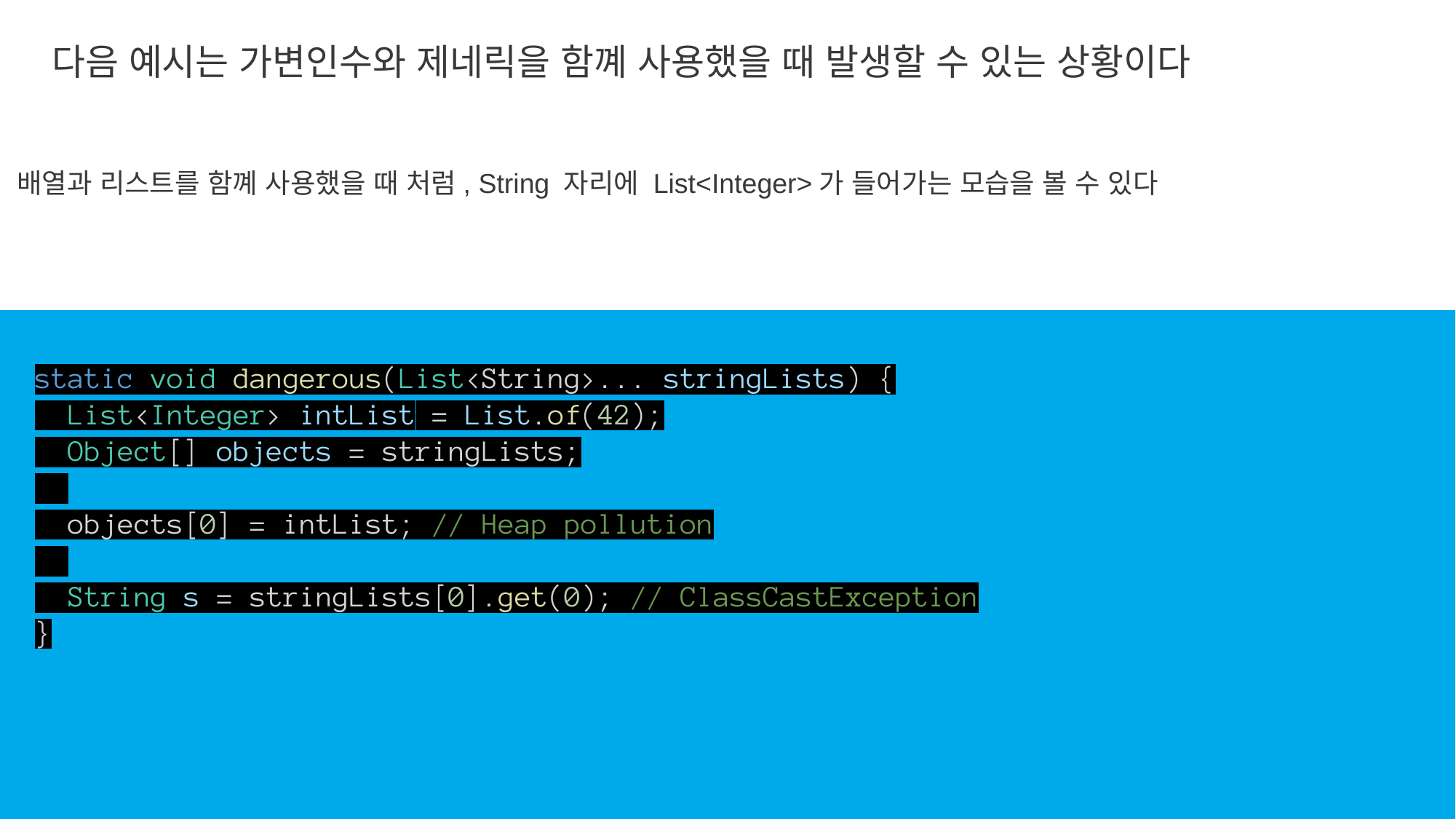

다음 예시는 가변인수와 제네릭을 함꼐 사용했을 때 발생할 수 있는 상황이다
배열과 리스트를 함꼐 사용했을 때 처럼, String 자리에 List<Integer>가 들어가는 모습을 볼 수 있다

static void dangerous(List<String>... stringLists) {
  List<Integer> intList = List.of(42);
  Object[] objects = stringLists;

  objects[0] = intList; // Heap pollution

  String s = stringLists[0].get(0); // ClassCastException
}